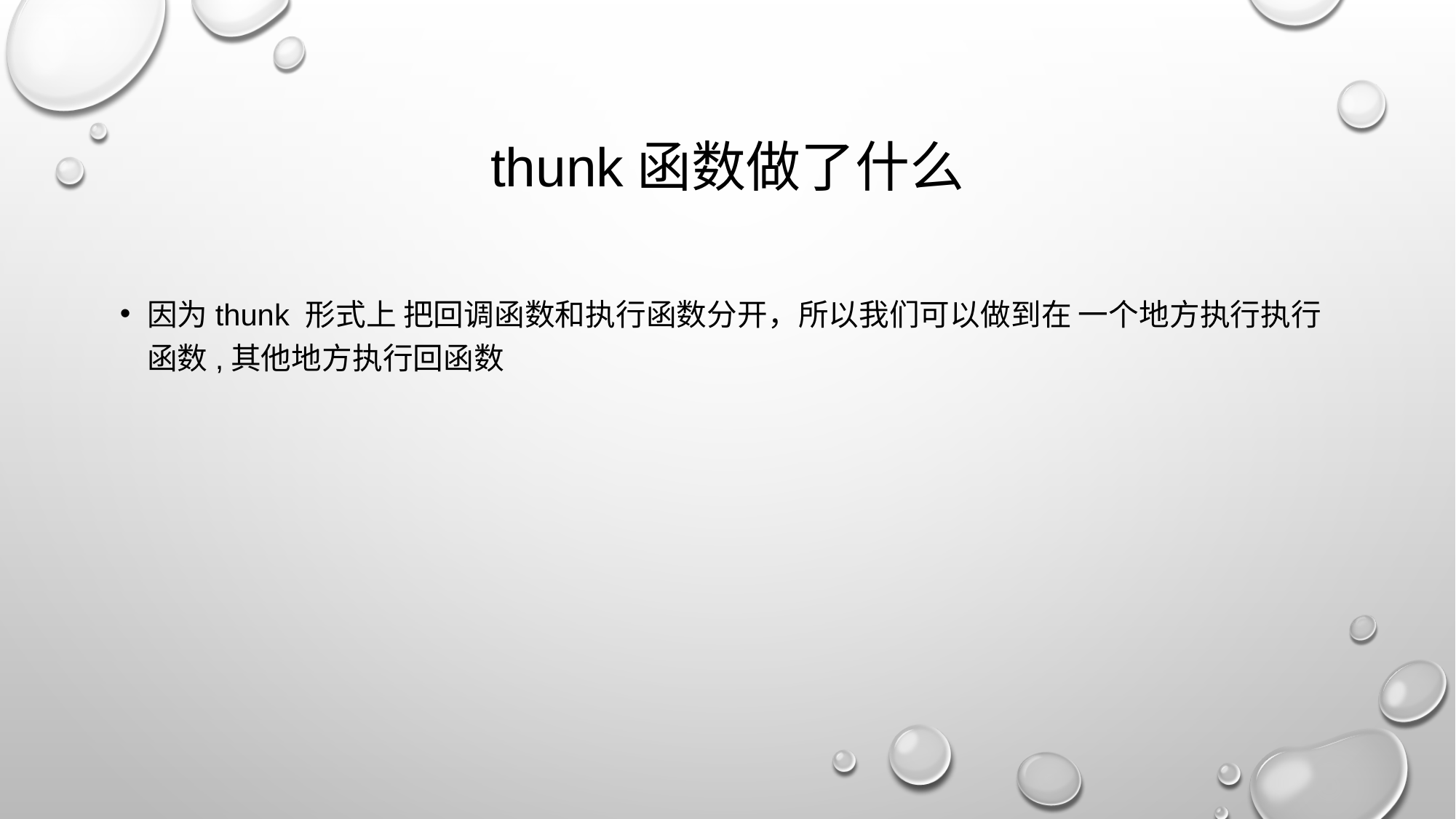

# thunk函数做了什么
因为thunk 形式上 把回调函数和执行函数分开，所以我们可以做到在 一个地方执行执行函数,其他地方执行回函数